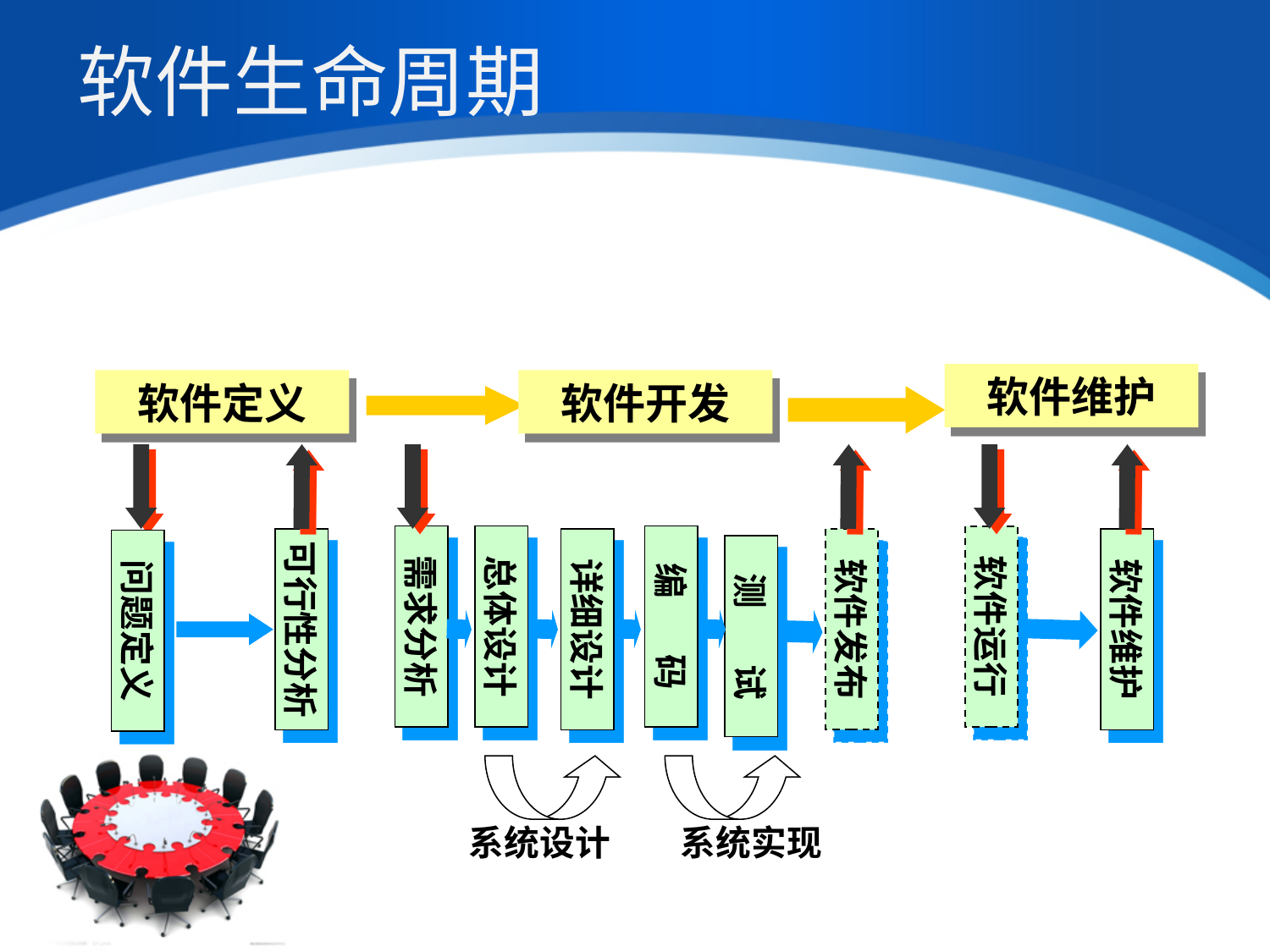

# 软件生命周期

软件维护
软件定义
软件开发

需求分析
总体设计
编       码
软件运行
可行性分析
详细设计
软件发布
软件维护
问题定义
测       试

系统设计
系统实现